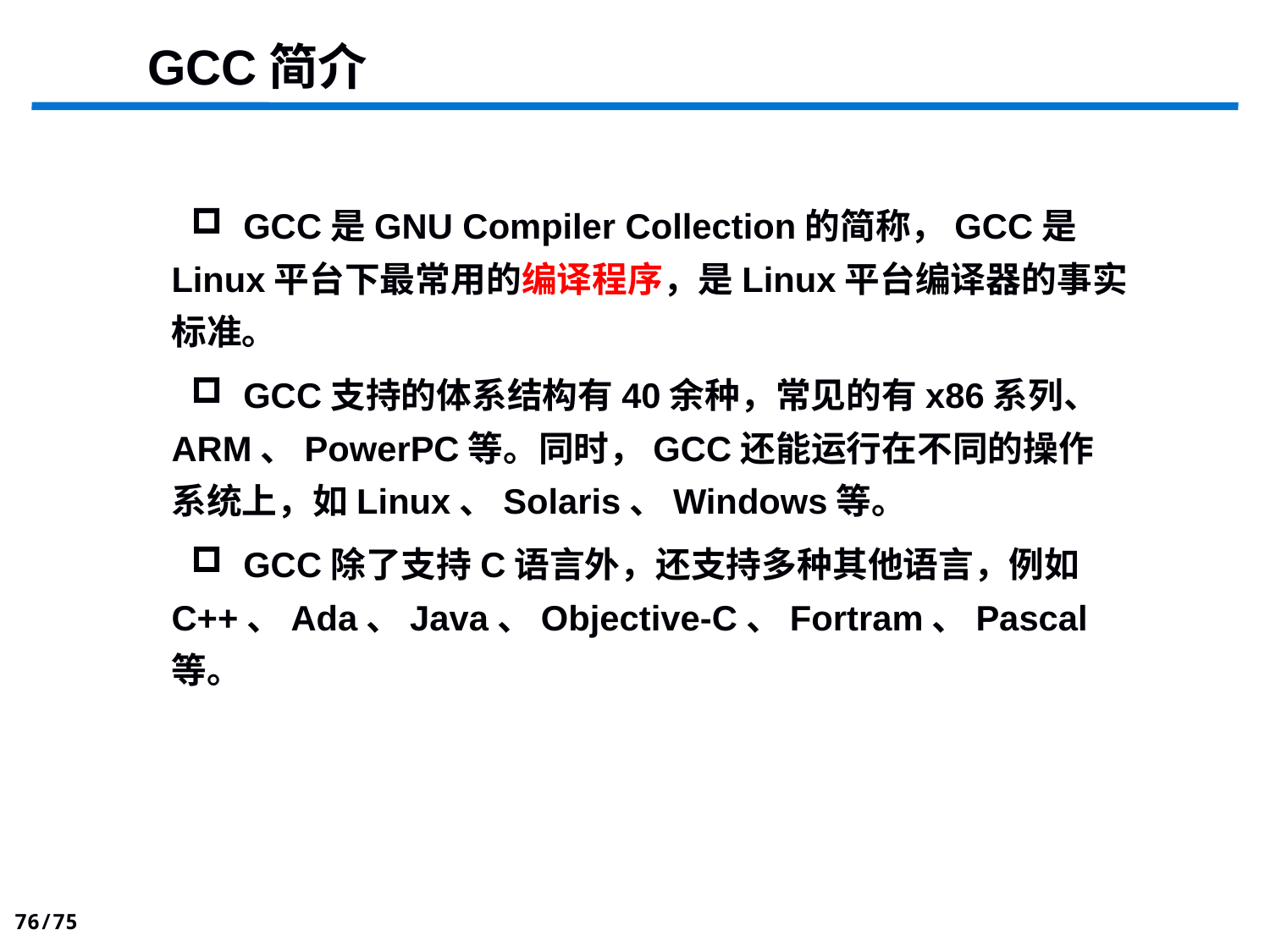

GCC简介
  GCC是GNU Compiler Collection的简称，GCC是Linux平台下最常用的编译程序，是Linux平台编译器的事实标准。
  GCC支持的体系结构有40余种，常见的有x86系列、ARM、PowerPC等。同时，GCC还能运行在不同的操作系统上，如Linux、Solaris、Windows等。
  GCC除了支持C语言外，还支持多种其他语言，例如C++、Ada、Java、Objective-C、Fortram、Pascal等。